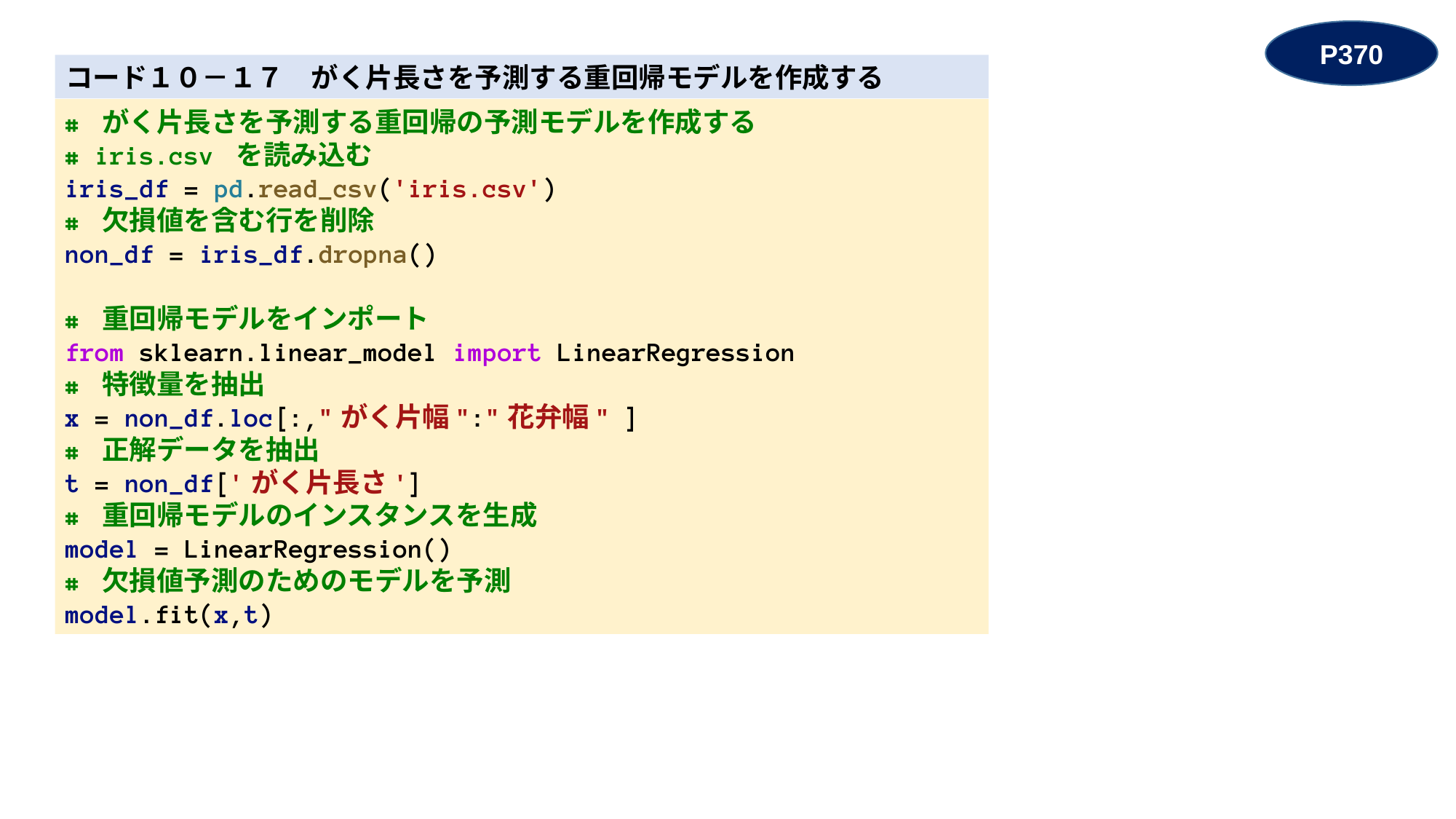

P370
コード１０－１７　がく片長さを予測する重回帰モデルを作成する
# がく片長さを予測する重回帰の予測モデルを作成する
# iris.csv を読み込む
iris_df = pd.read_csv('iris.csv')
# 欠損値を含む行を削除
non_df = iris_df.dropna()
# 重回帰モデルをインポート
from sklearn.linear_model import LinearRegression
# 特徴量を抽出
x = non_df.loc[:,"がく片幅":"花弁幅" ]
# 正解データを抽出
t = non_df['がく片長さ']
# 重回帰モデルのインスタンスを生成
model = LinearRegression()
# 欠損値予測のためのモデルを予測
model.fit(x,t)